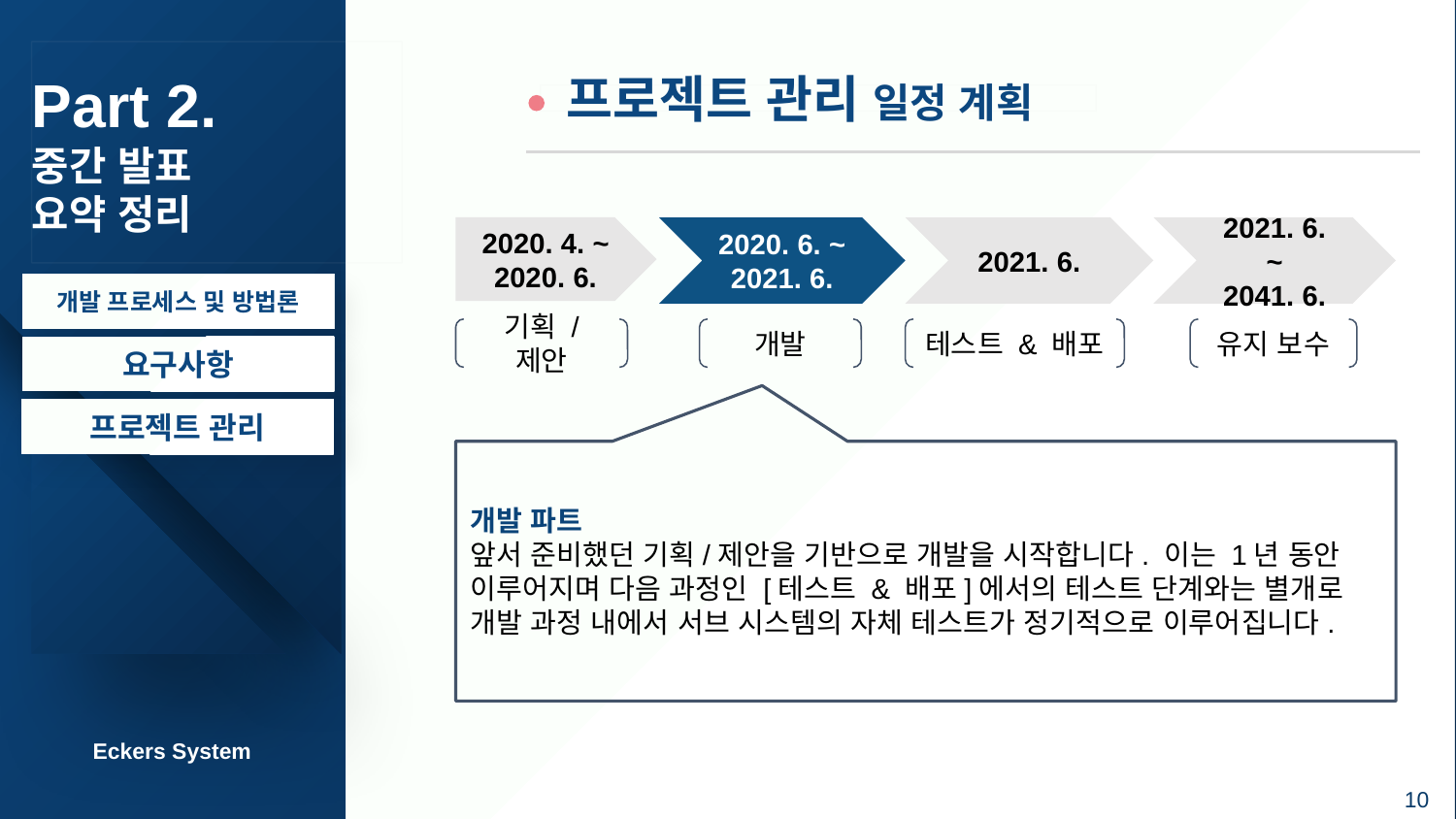

# Part 2.
중간 발표
요약 정리
 프로젝트 관리 일정 계획

2020. 4. ~
2020. 6.
2020. 6. ~
2021. 6.
2021. 6.
2021. 6. ~
2041. 6.
개발 프로세스 및 방법론
기획 / 제안
개발
테스트 & 배포
유지 보수
요구사항
프로젝트 관리
개발 파트
앞서 준비했던 기획/제안을 기반으로 개발을 시작합니다. 이는 1년 동안 이루어지며 다음 과정인 [테스트 & 배포]에서의 테스트 단계와는 별개로 개발 과정 내에서 서브 시스템의 자체 테스트가 정기적으로 이루어집니다.
Eckers System
10